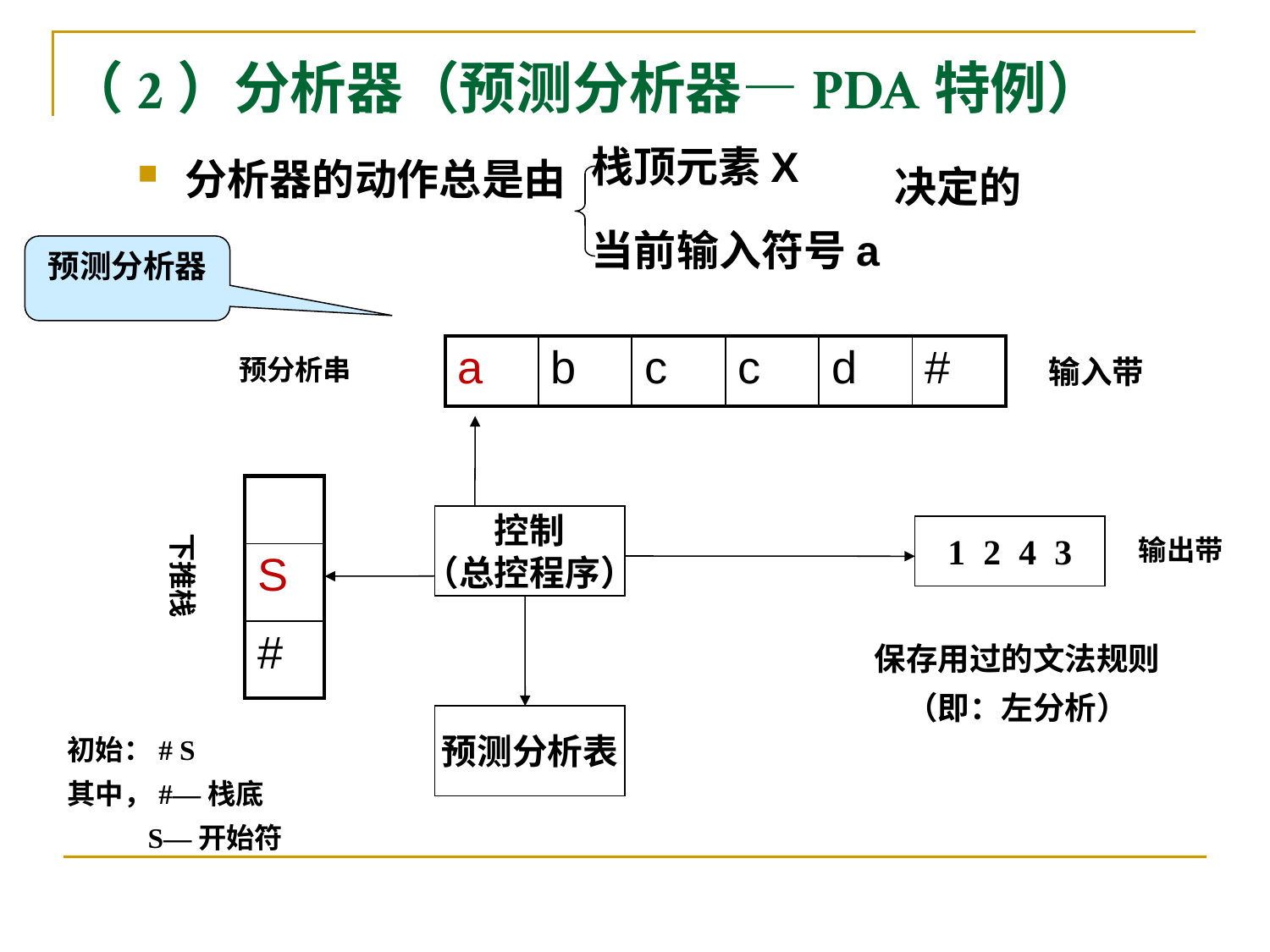

# （2）分析器（预测分析器—PDA特例）
栈顶元素X
分析器的动作总是由

决定的

当前输入符号a
预测分析器
| a | b | c | c | d | # |
| --- | --- | --- | --- | --- | --- |
预分析串
输入带

|  |
| --- |
| S |
| # |
控制
（总控程序）
下推栈
1  2  4  3
输出带

保存用过的文法规则
（即：左分析）
预测分析表
初始：# S
其中，#—栈底
       S—开始符
43